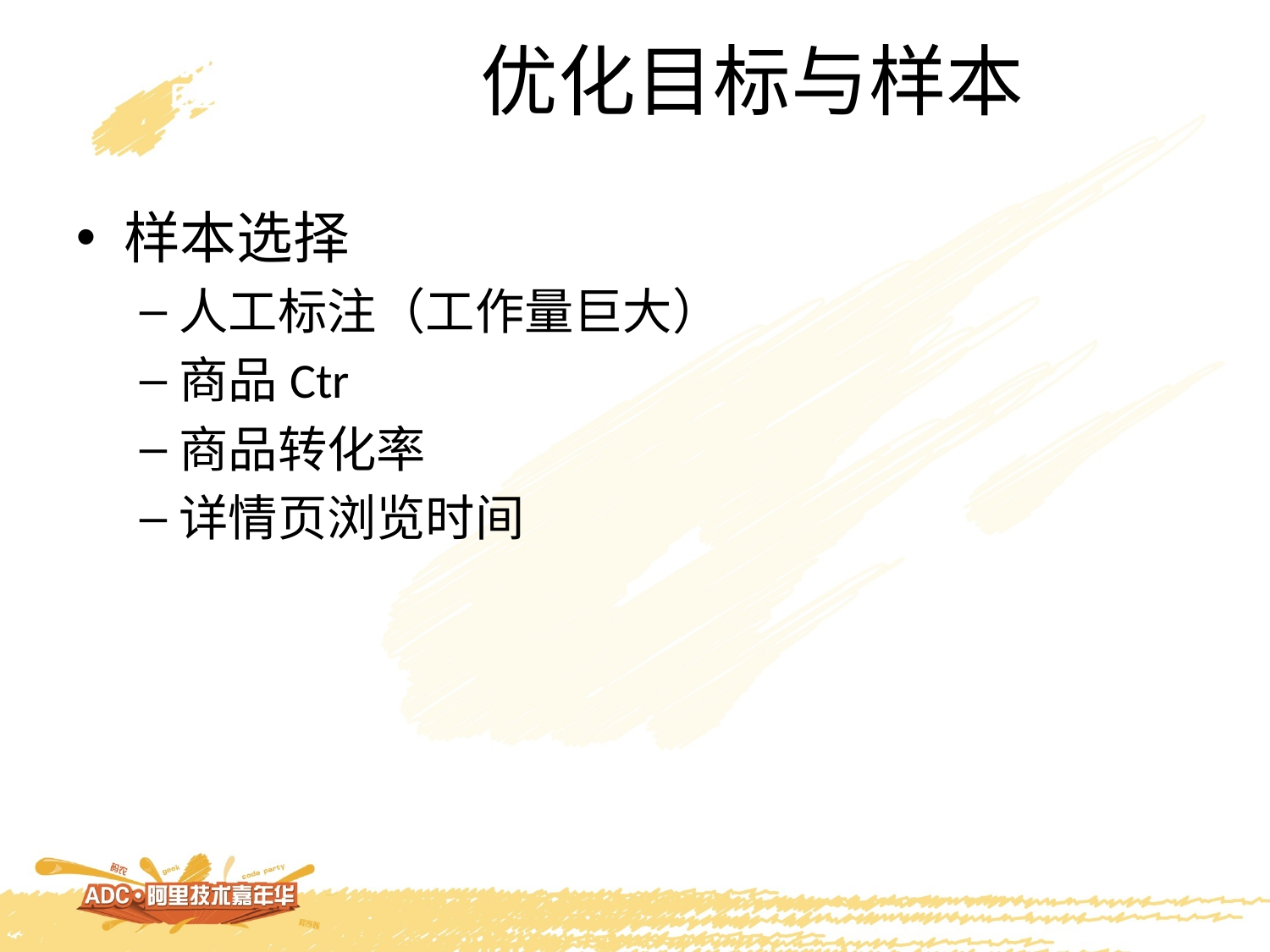

# 优化目标与样本
样本选择
人工标注（工作量巨大）
商品Ctr
商品转化率
详情页浏览时间